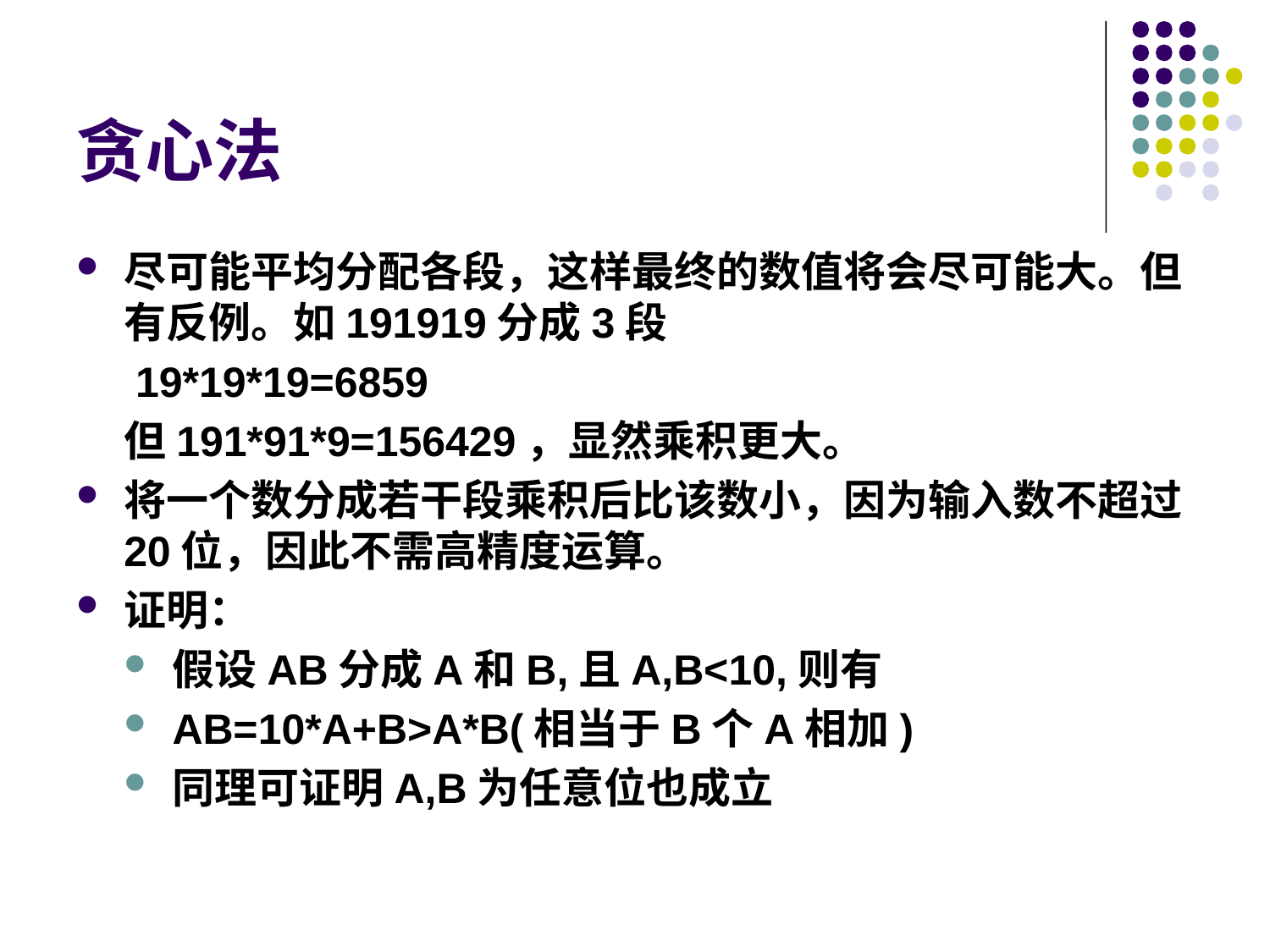

# 贪心法
尽可能平均分配各段，这样最终的数值将会尽可能大。但有反例。如191919分成3段
   	 19*19*19=6859
	但191*91*9=156429，显然乘积更大。
将一个数分成若干段乘积后比该数小，因为输入数不超过20位，因此不需高精度运算。
证明：
假设AB分成A和B,且A,B<10,则有
AB=10*A+B>A*B(相当于B个A相加)
同理可证明A,B为任意位也成立